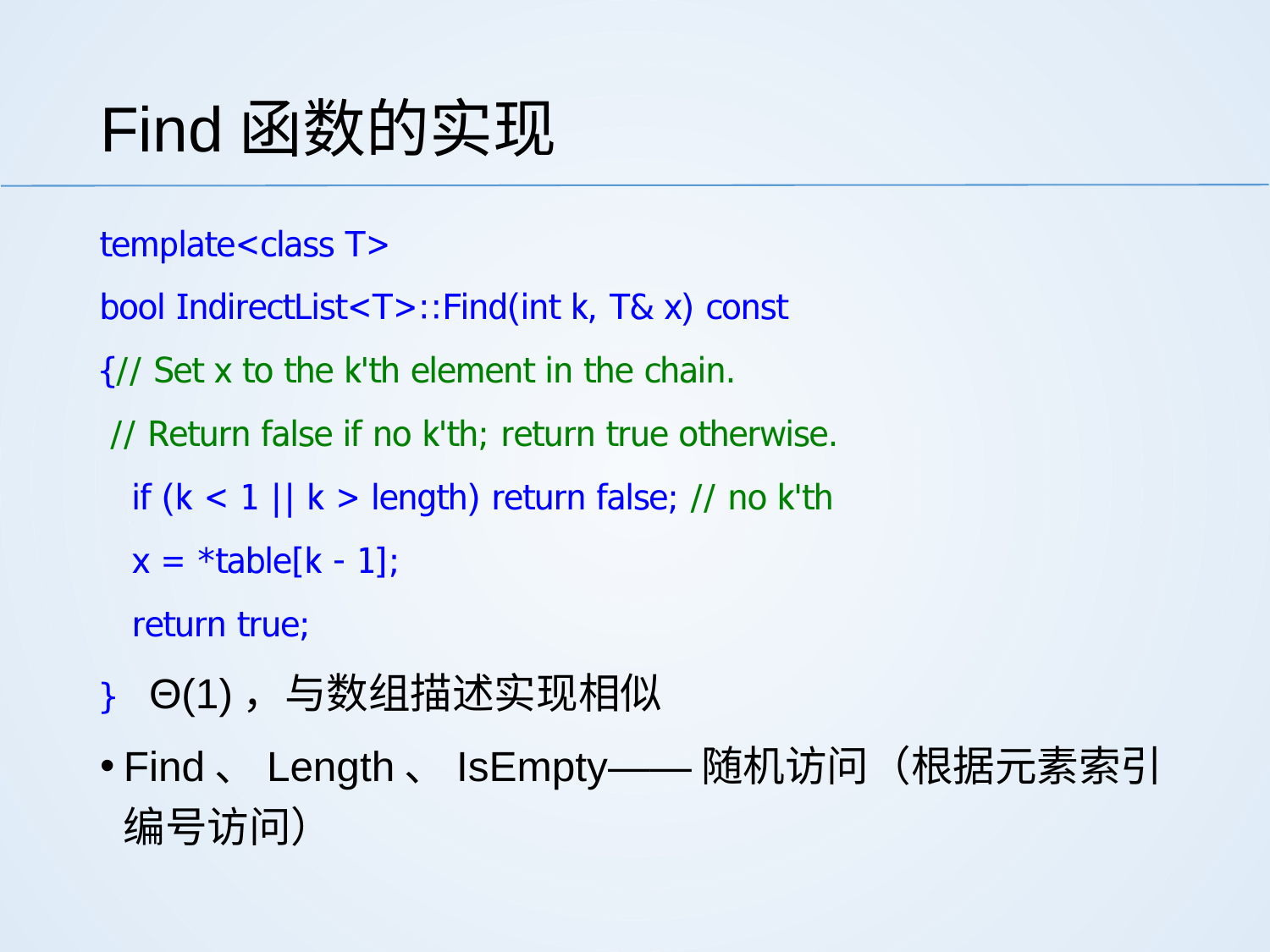

# Find函数的实现
template<class T>
bool IndirectList<T>::Find(int k, T& x) const
{// Set x to the k'th element in the chain.
 // Return false if no k'th; return true otherwise.
   if (k < 1 || k > length) return false; // no k'th
   x = *table[k - 1];
   return true;
}   Θ(1)，与数组描述实现相似
Find、Length、IsEmpty——随机访问（根据元素索引编号访问）
48